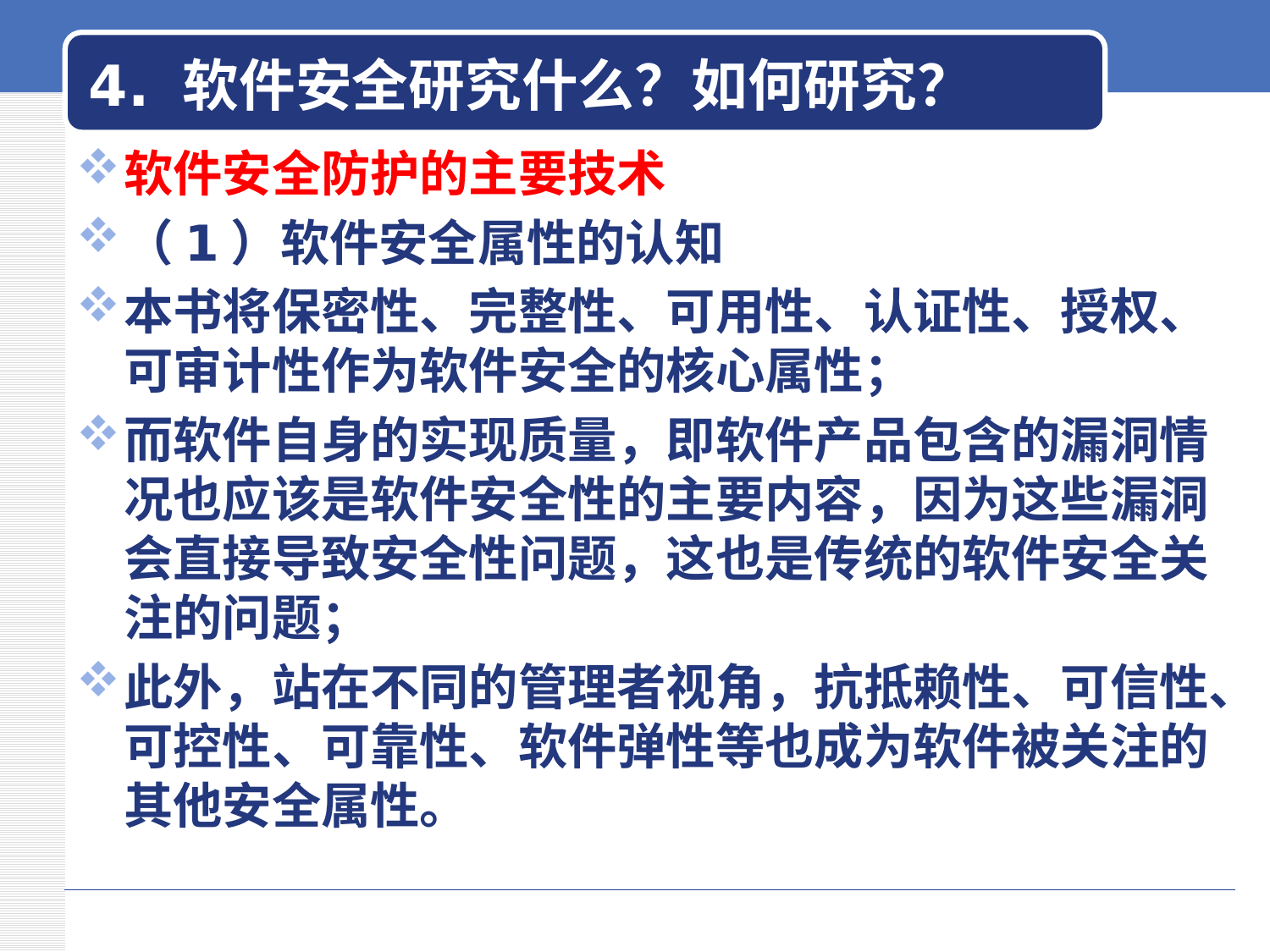

# 4. 软件安全研究什么？如何研究？
软件安全防护的主要技术
（1）软件安全属性的认知
本书将保密性、完整性、可用性、认证性、授权、可审计性作为软件安全的核心属性；
而软件自身的实现质量，即软件产品包含的漏洞情况也应该是软件安全性的主要内容，因为这些漏洞会直接导致安全性问题，这也是传统的软件安全关注的问题；
此外，站在不同的管理者视角，抗抵赖性、可信性、可控性、可靠性、软件弹性等也成为软件被关注的其他安全属性。